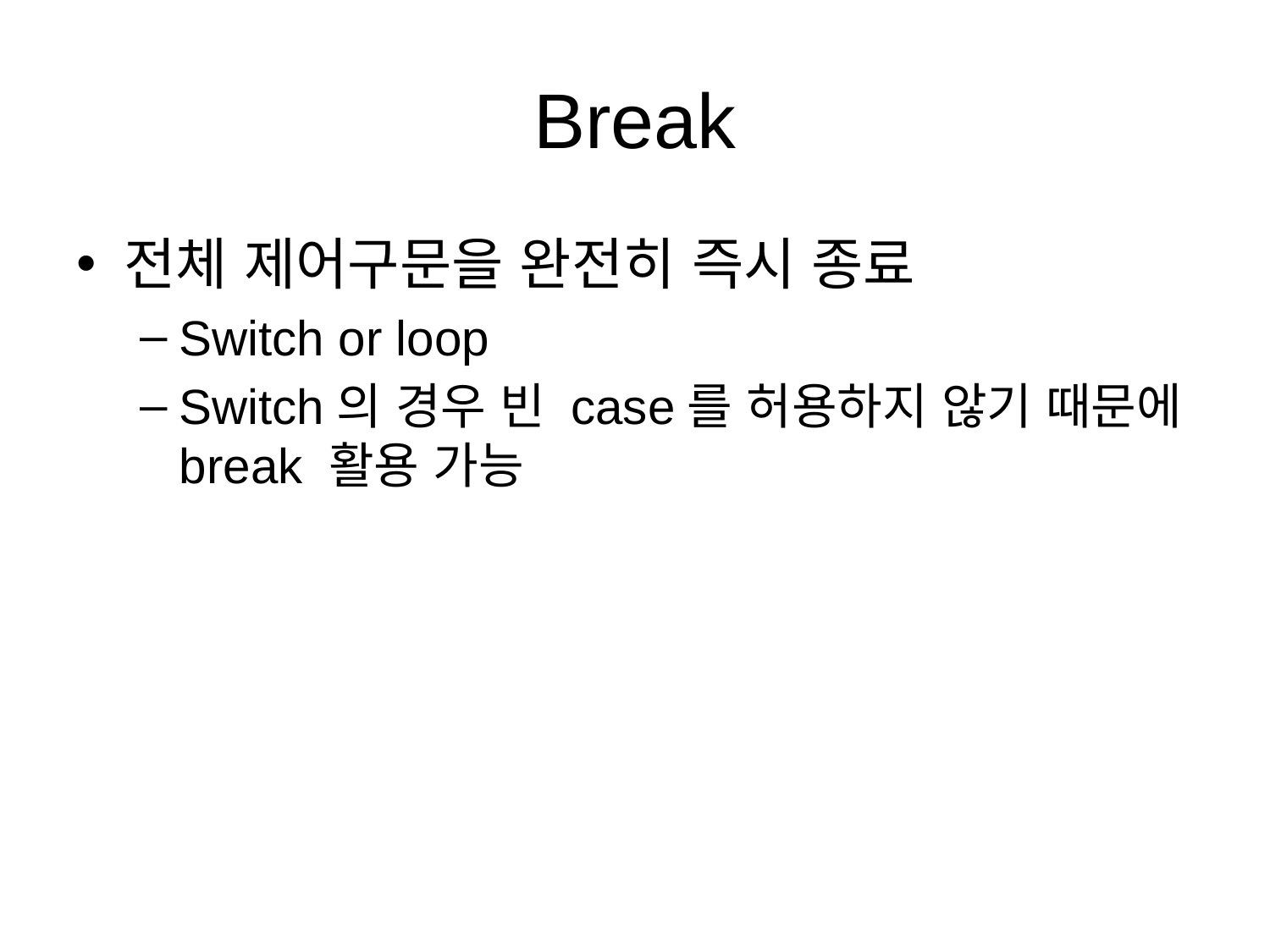

# Break
전체 제어구문을 완전히 즉시 종료
Switch or loop
Switch의 경우 빈 case를 허용하지 않기 때문에 break 활용 가능